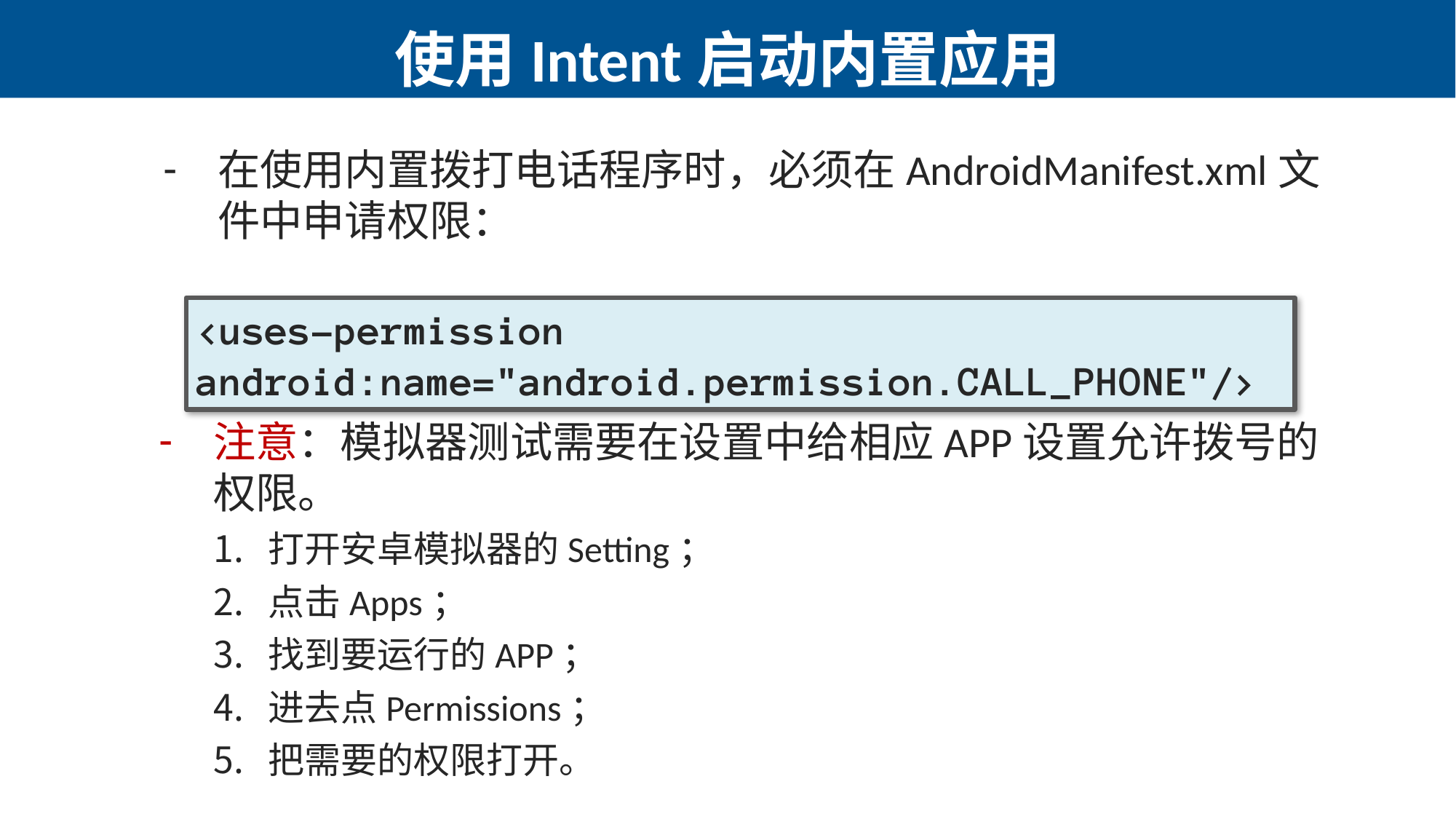

# 使用Intent启动内置应用
在使用内置拨打电话程序时，必须在AndroidManifest.xml文件中申请权限：
<uses-permission android:name="android.permission.CALL_PHONE"/>
注意：模拟器测试需要在设置中给相应APP设置允许拨号的权限。
打开安卓模拟器的Setting；
点击Apps；
找到要运行的APP；
进去点Permissions；
把需要的权限打开。